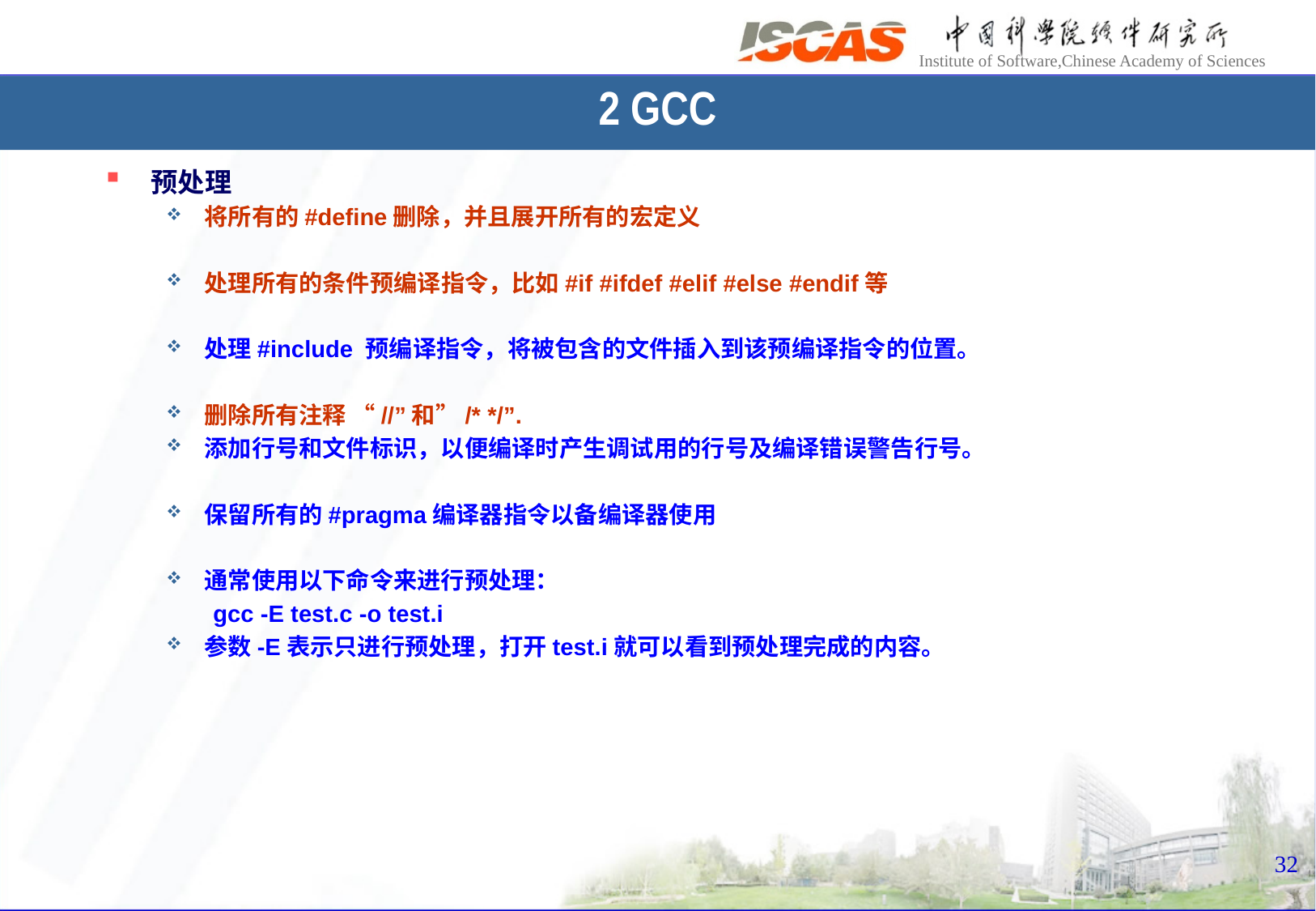

2 GCC
预处理
将所有的#define删除，并且展开所有的宏定义

处理所有的条件预编译指令，比如#if #ifdef #elif #else #endif等

处理#include 预编译指令，将被包含的文件插入到该预编译指令的位置。

删除所有注释 “//”和”/* */”.
添加行号和文件标识，以便编译时产生调试用的行号及编译错误警告行号。

保留所有的#pragma编译器指令以备编译器使用

通常使用以下命令来进行预处理：
       gcc -E test.c -o test.i
参数-E表示只进行预处理，打开test.i就可以看到预处理完成的内容。

32